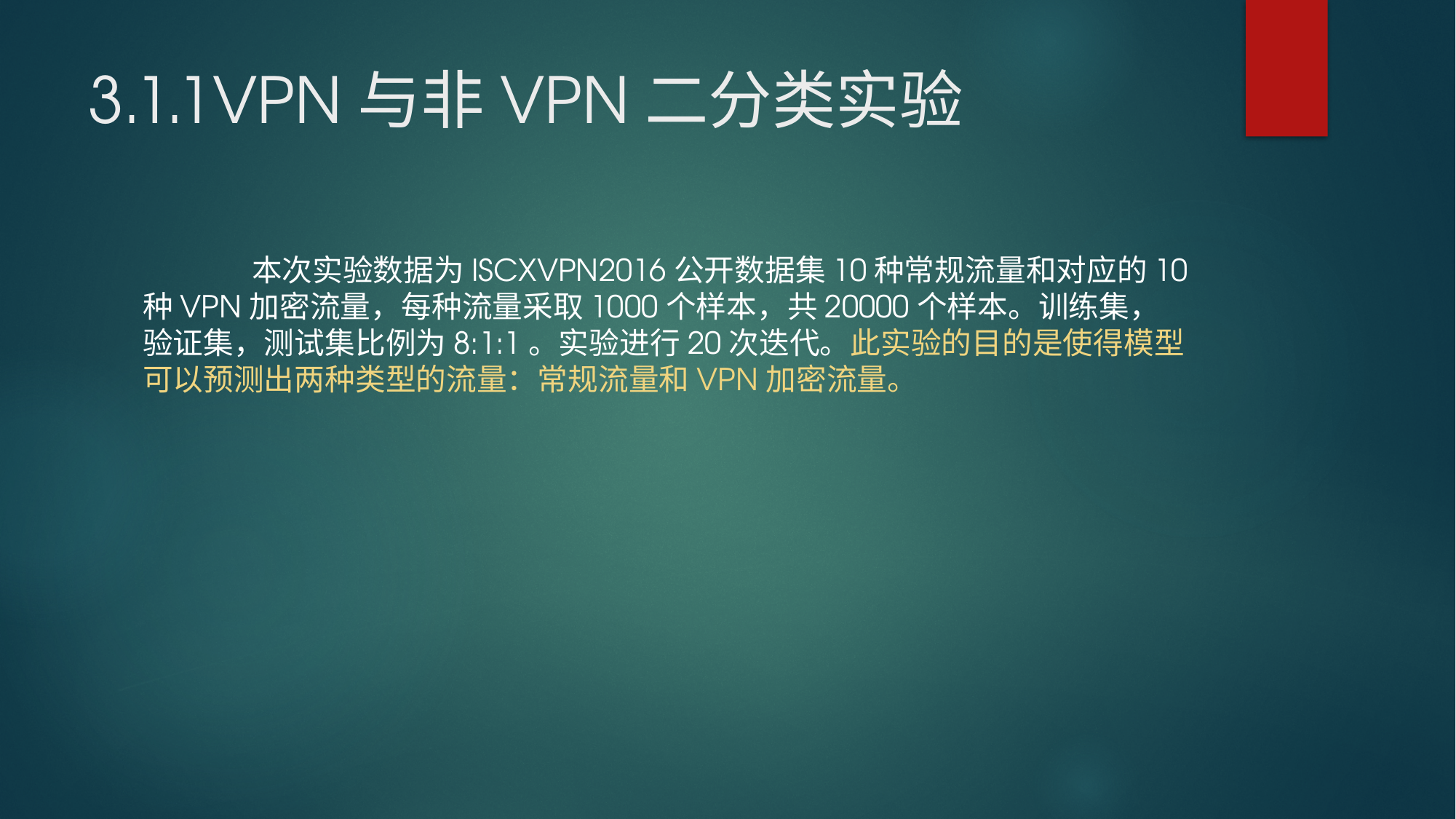

# 3.1.1VPN与非VPN二分类实验
	本次实验数据为ISCXVPN2016公开数据集10种常规流量和对应的10种VPN加密流量，每种流量采取1000个样本，共20000个样本。训练集，验证集，测试集比例为8:1:1。实验进行20次迭代。此实验的目的是使得模型可以预测出两种类型的流量：常规流量和VPN加密流量。